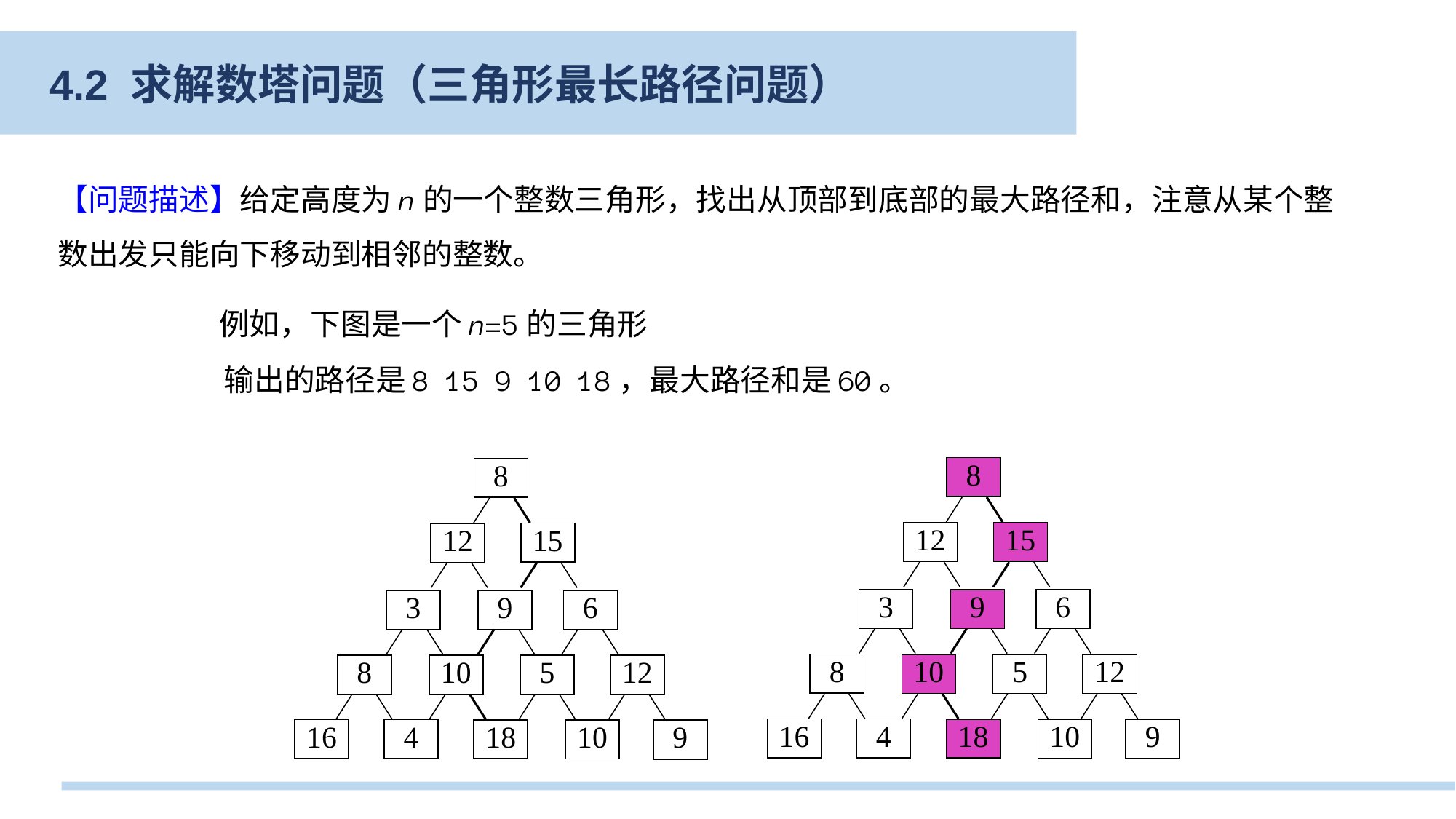

4.2 求解数塔问题（三角形最长路径问题）
【问题描述】给定高度为n的一个整数三角形，找出从顶部到底部的最大路径和，注意从某个整数出发只能向下移动到相邻的整数。
例如，下图是一个n=5的三角形
输出的路径是8 15 9 10 18，最大路径和是60。
8

15
12

3
9
6

8
10
12
5

16
4
18
10
9
8

15
12

3
9
6

8
10
12
5

16
4
18
10
9